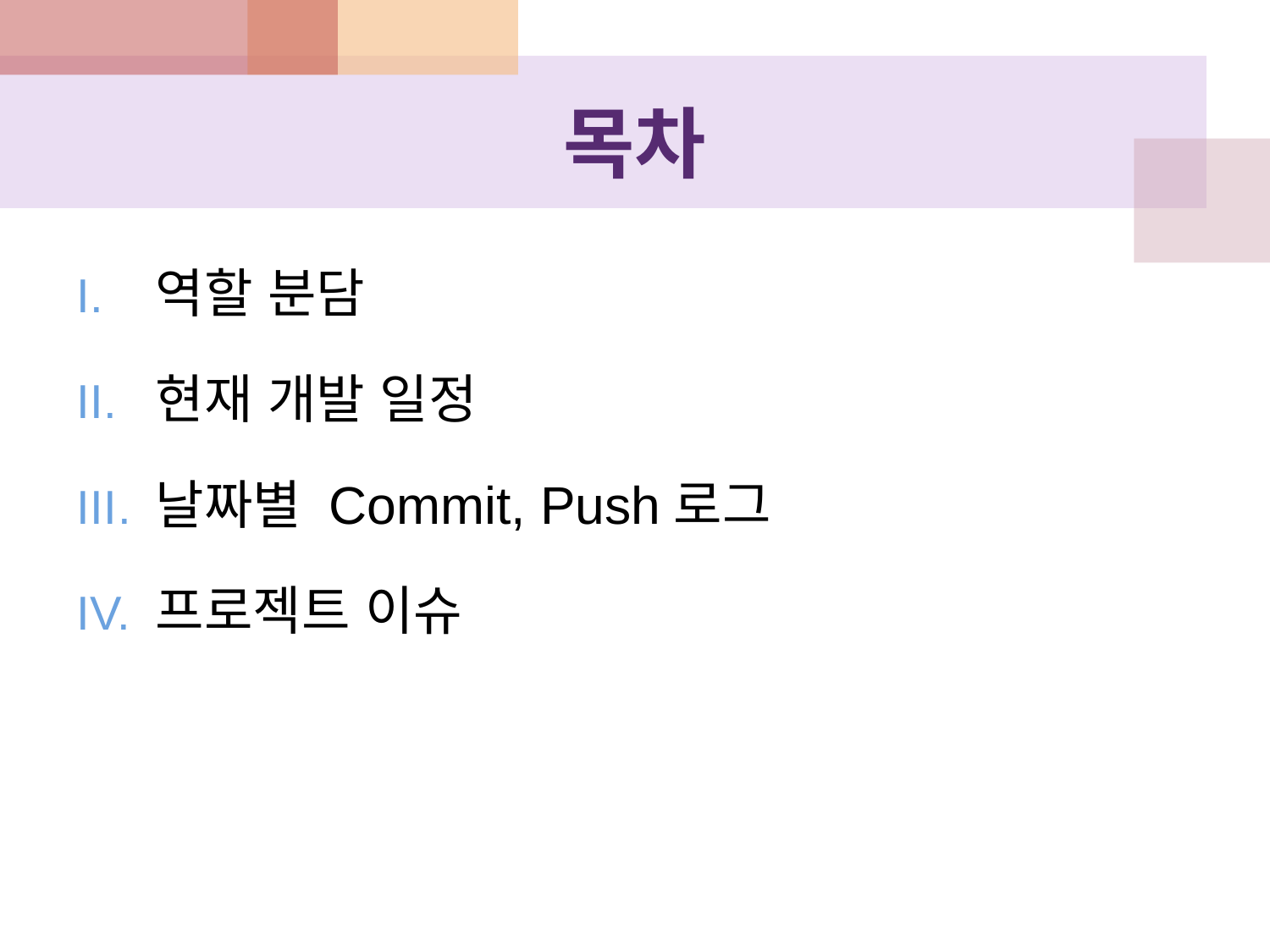

# 목차
역할 분담
현재 개발 일정
날짜별 Commit, Push로그
프로젝트 이슈